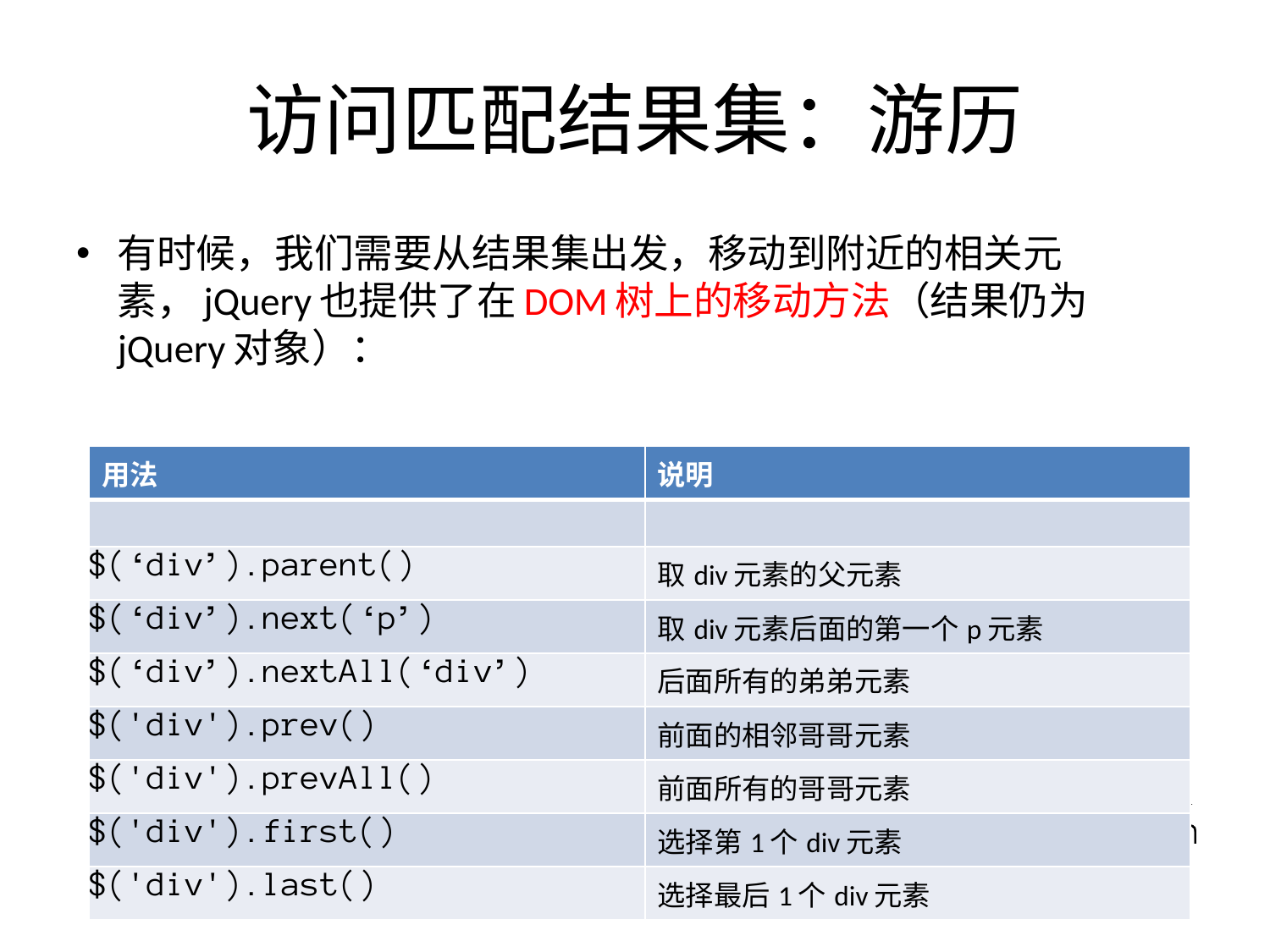

# 访问匹配结果集：游历
有时候，我们需要从结果集出发，移动到附近的相关元素，jQuery也提供了在DOM树上的移动方法（结果仍为jQuery对象）：
| 用法 | 说明 |
| --- | --- |
|  |  |
| $(‘div’).parent() | 取div元素的父元素 |
| $(‘div’).next(‘p’) | 取div元素后面的第一个p元素 |
| $(‘div’).nextAll(‘div’) | 后面所有的弟弟元素 |
| $('div').prev() | 前面的相邻哥哥元素 |
| $('div').prevAll() | 前面所有的哥哥元素 |
| $('div').first() | 选择第1个div元素 |
| $('div').last() | 选择最后1个div元素 |